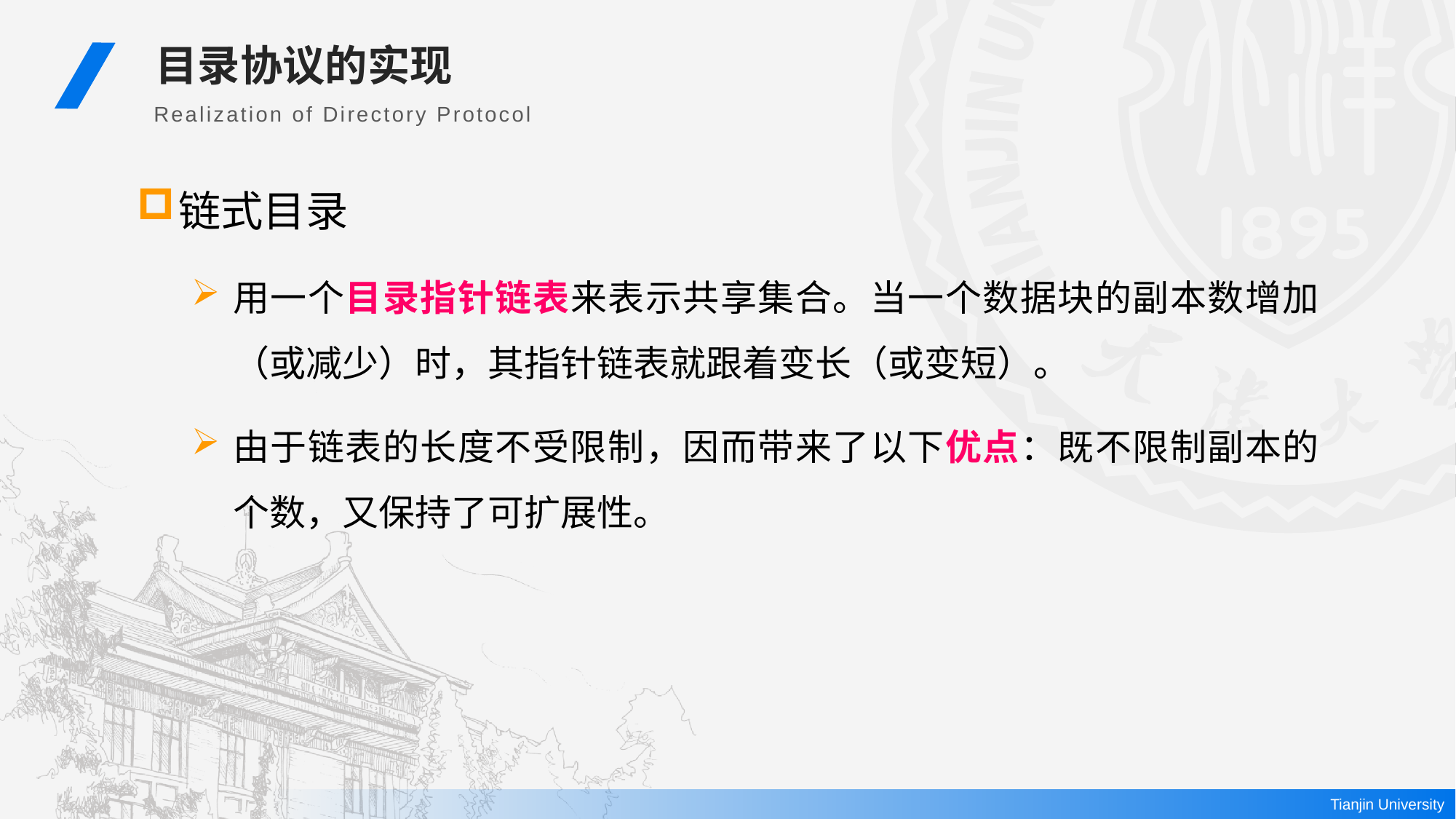

目录协议的实现
Realization of Directory Protocol
链式目录
用一个目录指针链表来表示共享集合。当一个数据块的副本数增加（或减少）时，其指针链表就跟着变长（或变短）。
由于链表的长度不受限制，因而带来了以下优点：既不限制副本的个数，又保持了可扩展性。